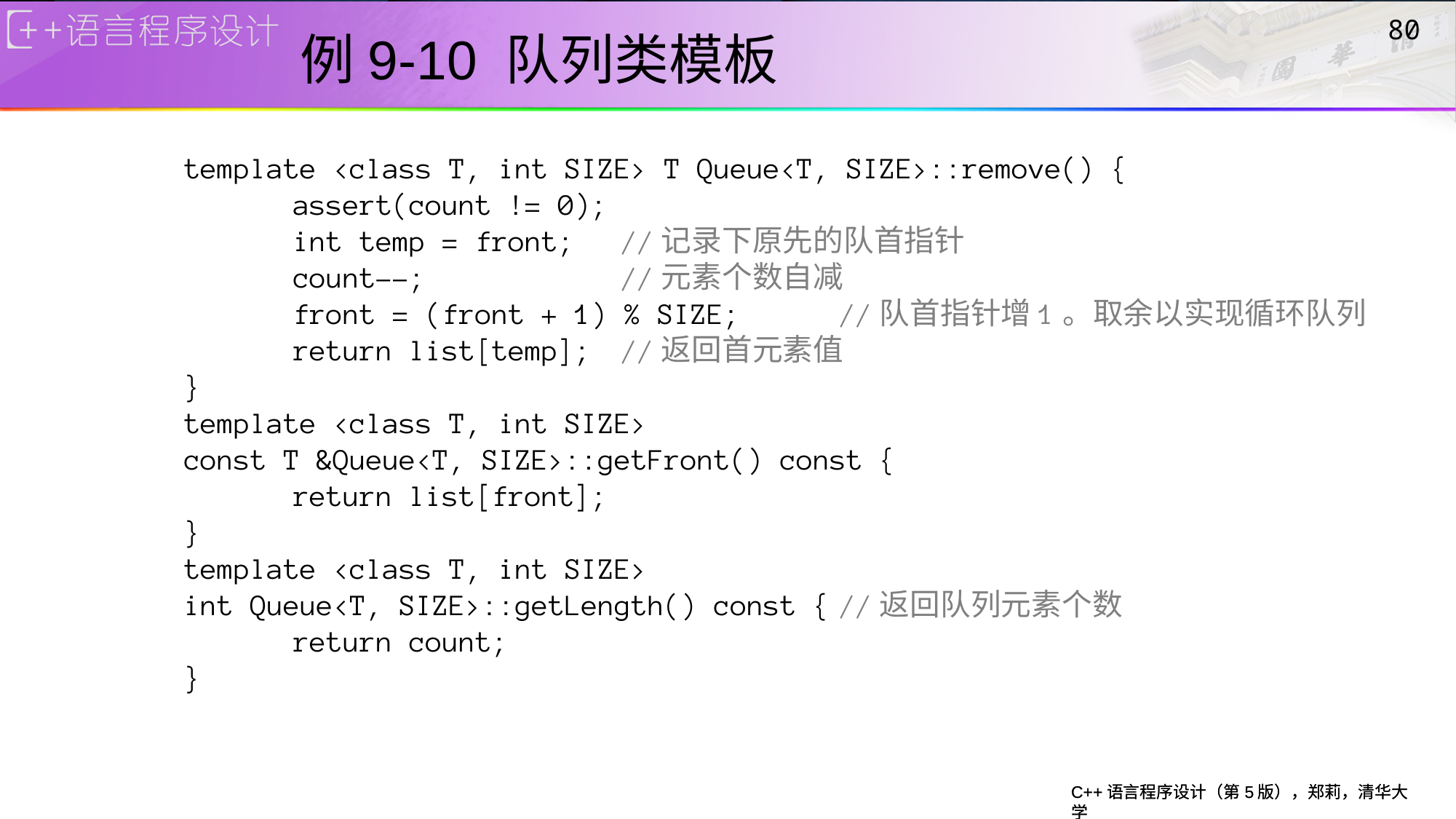

# 例9-10 队列类模板
80
template <class T, int SIZE> T Queue<T, SIZE>::remove() {
	assert(count != 0);
	int temp = front;	//记录下原先的队首指针
	count--;		//元素个数自减
	front = (front + 1) % SIZE;	//队首指针增1。取余以实现循环队列
	return list[temp];	//返回首元素值
}
template <class T, int SIZE>
const T &Queue<T, SIZE>::getFront() const {
	return list[front];
}
template <class T, int SIZE>
int Queue<T, SIZE>::getLength() const {	//返回队列元素个数
	return count;
}